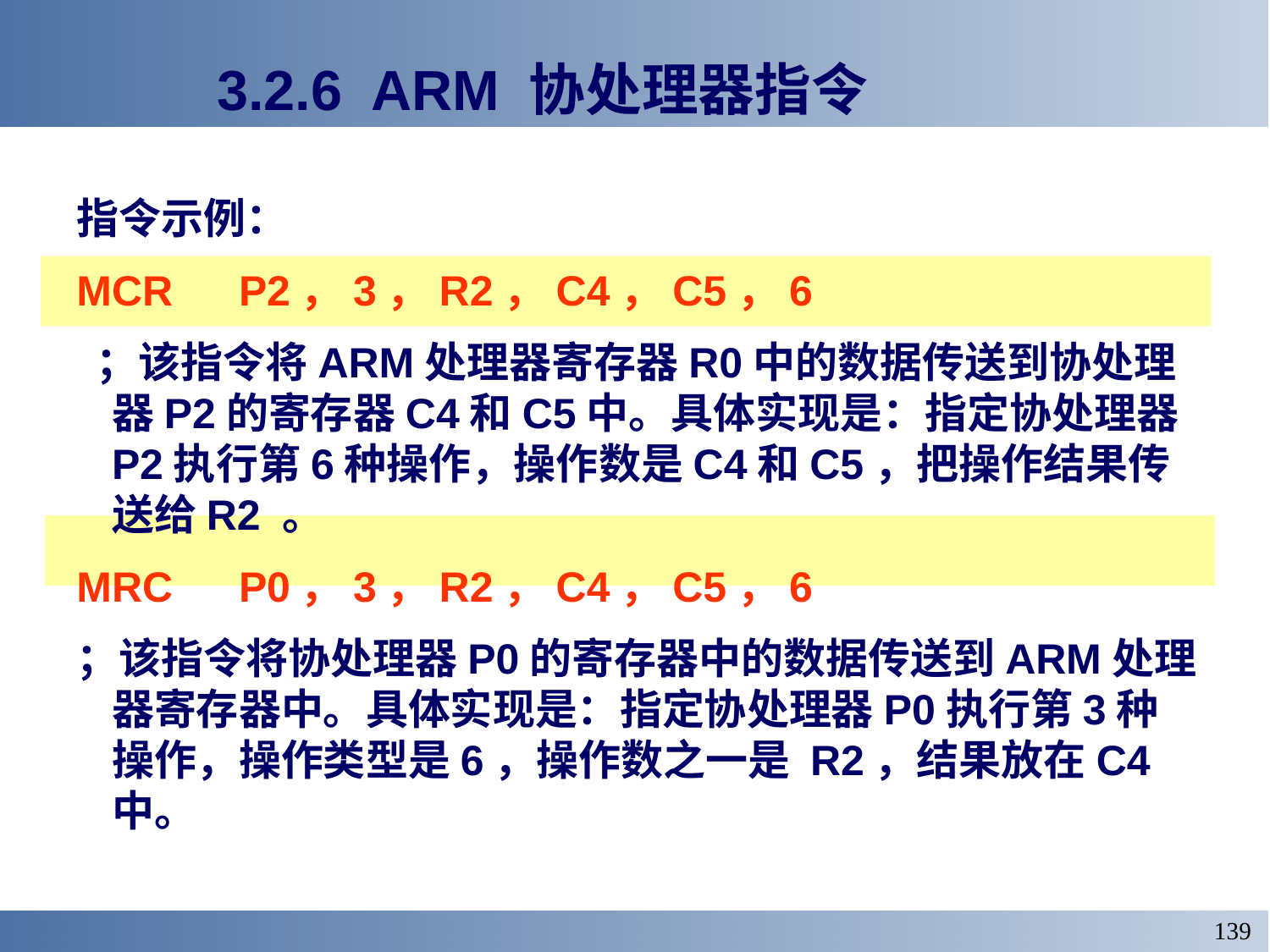

# 3.2.6  ARM 协处理器指令
指令示例：
MCR 	P2，3，R2，C4，C5，6
 ；该指令将ARM处理器寄存器R0中的数据传送到协处理器P2的寄存器C4和C5中。具体实现是：指定协处理器P2执行第6种操作，操作数是C4和C5，把操作结果传送给R2 。
MRC 	P0，3，R2，C4，C5，6
；该指令将协处理器P0的寄存器中的数据传送到ARM处理器寄存器中。具体实现是：指定协处理器P0执行第3种操作，操作类型是6，操作数之一是 R2，结果放在C4中。